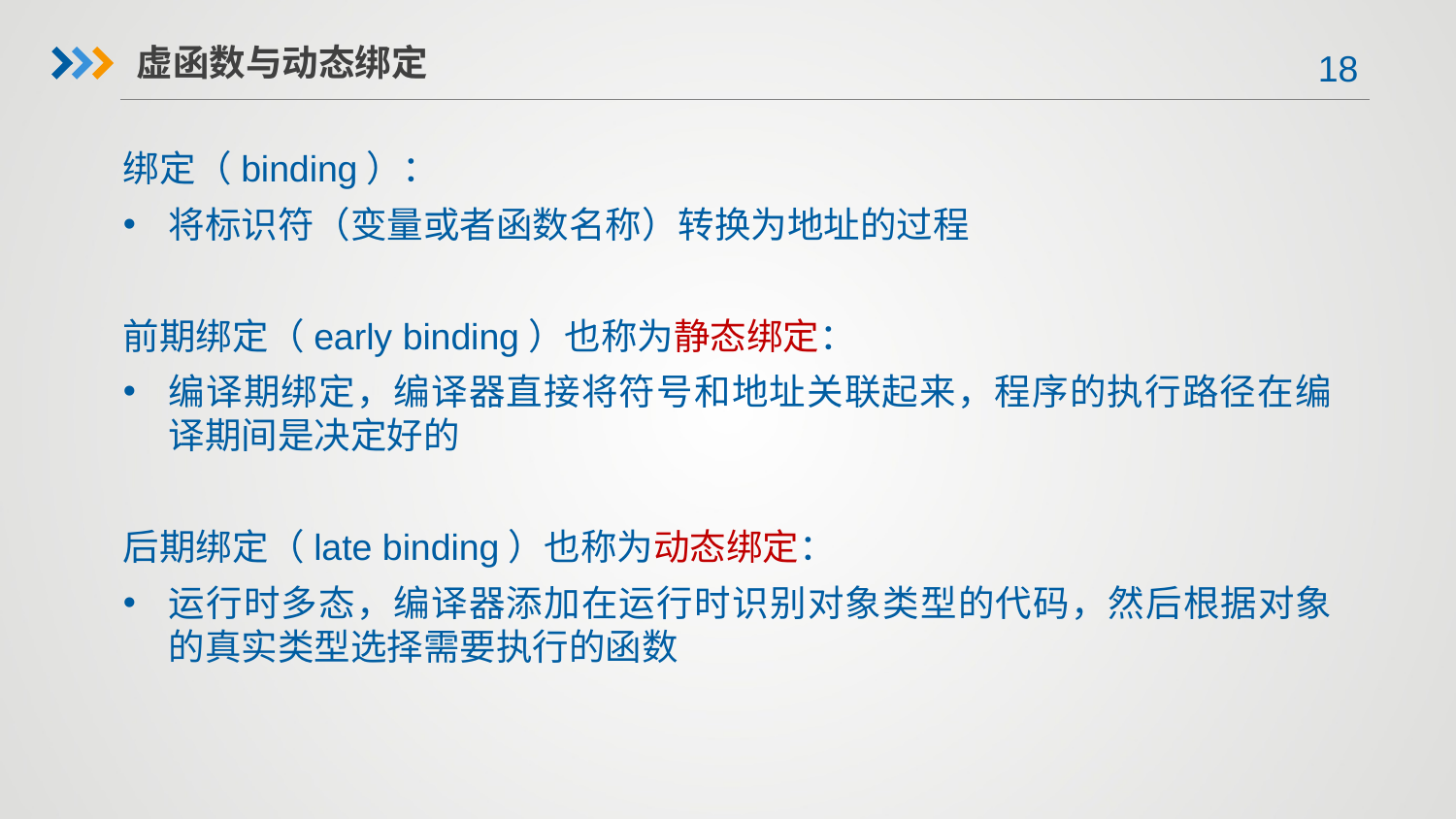

虚函数与动态绑定
绑定（binding）：
将标识符（变量或者函数名称）转换为地址的过程

前期绑定（early binding）也称为静态绑定：
编译期绑定，编译器直接将符号和地址关联起来，程序的执行路径在编译期间是决定好的

后期绑定（late binding）也称为动态绑定：
运行时多态，编译器添加在运行时识别对象类型的代码，然后根据对象的真实类型选择需要执行的函数